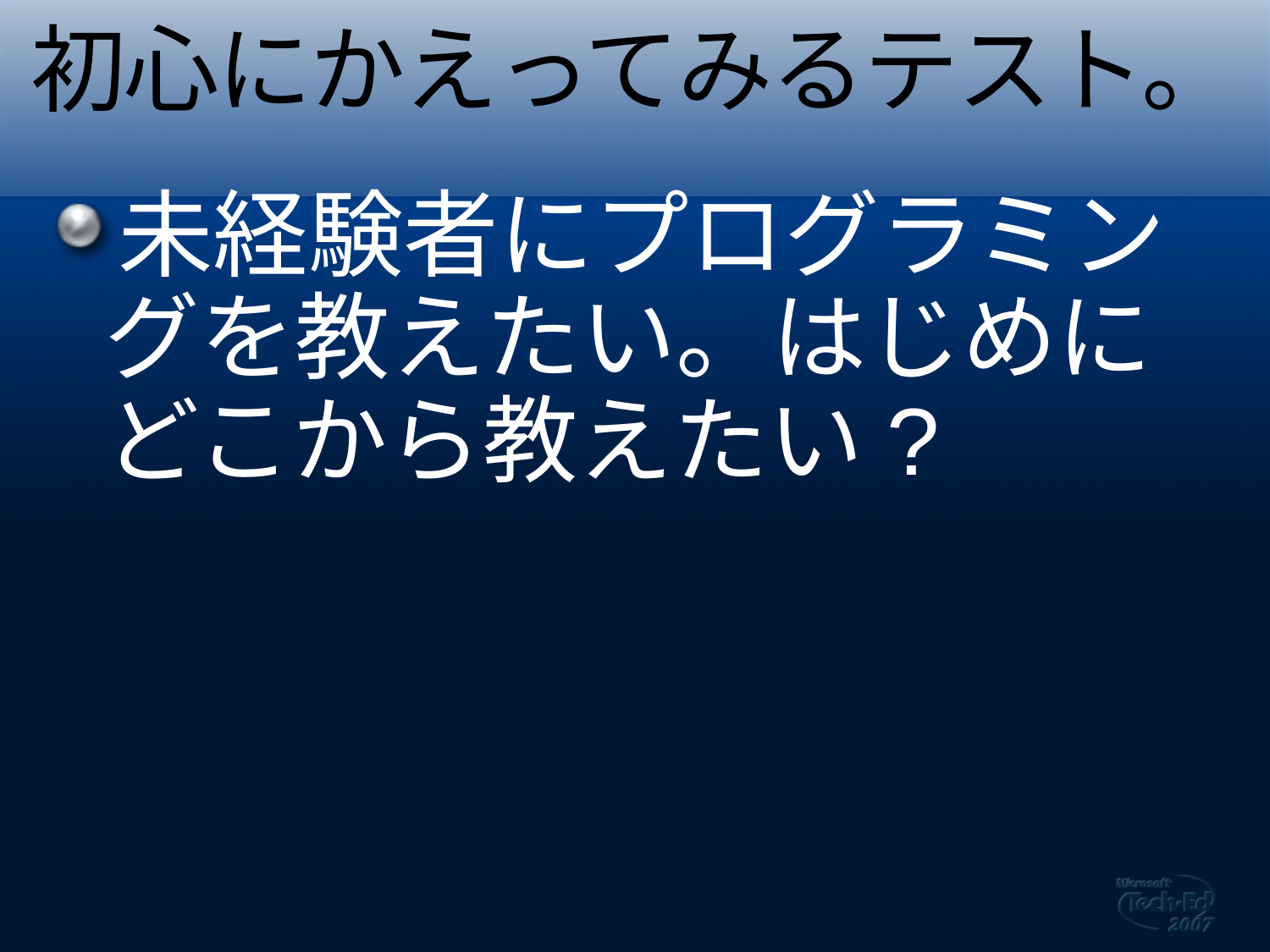

# 初心にかえってみるテスト。
未経験者にプログラミングを教えたい。はじめにどこから教えたい?